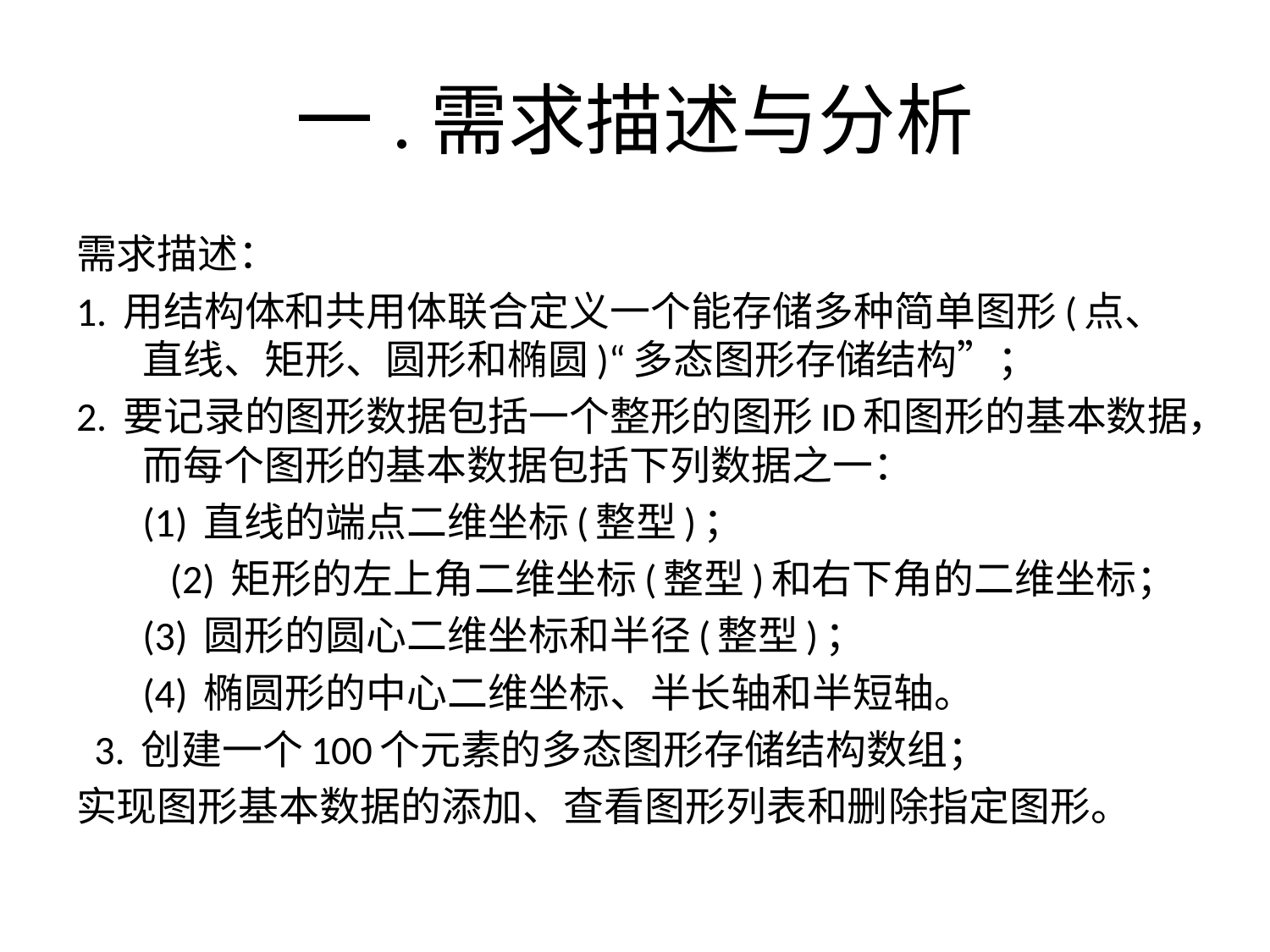

# 一.需求描述与分析
需求描述：
1. 用结构体和共用体联合定义一个能存储多种简单图形(点、直线、矩形、圆形和椭圆)“多态图形存储结构”；
2. 要记录的图形数据包括一个整形的图形ID和图形的基本数据，而每个图形的基本数据包括下列数据之一：
	(1) 直线的端点二维坐标(整型)；
	   (2) 矩形的左上角二维坐标(整型)和右下角的二维坐标；
	(3) 圆形的圆心二维坐标和半径(整型)；
	(4) 椭圆形的中心二维坐标、半长轴和半短轴。
  3. 创建一个100个元素的多态图形存储结构数组；
实现图形基本数据的添加、查看图形列表和删除指定图形。